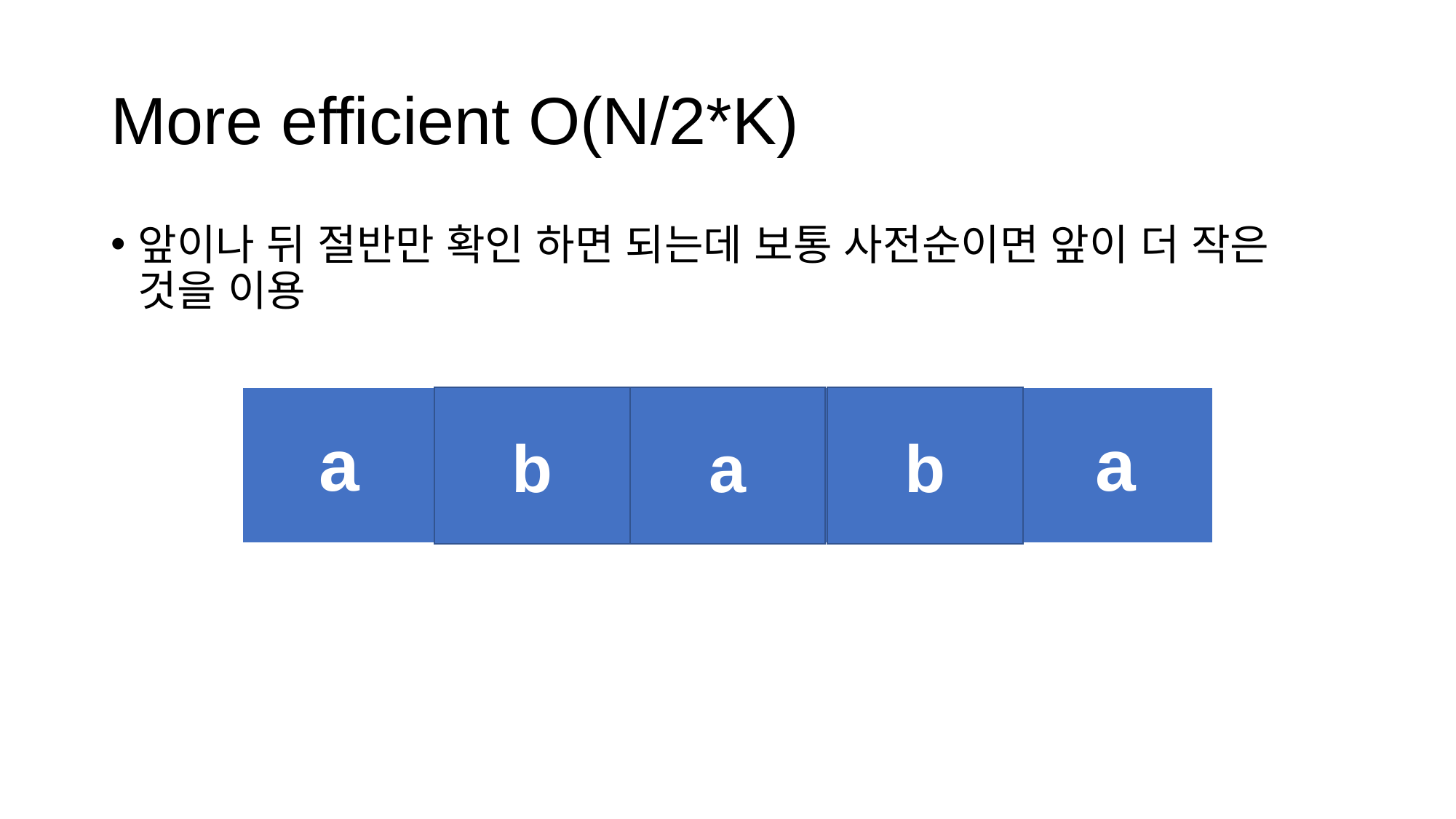

# More efficient O(N/2*K)
앞이나 뒤 절반만 확인 하면 되는데 보통 사전순이면 앞이 더 작은 것을 이용
| a | a | a | a | a |
| --- | --- | --- | --- | --- |
b
b
c
d
e
a
b